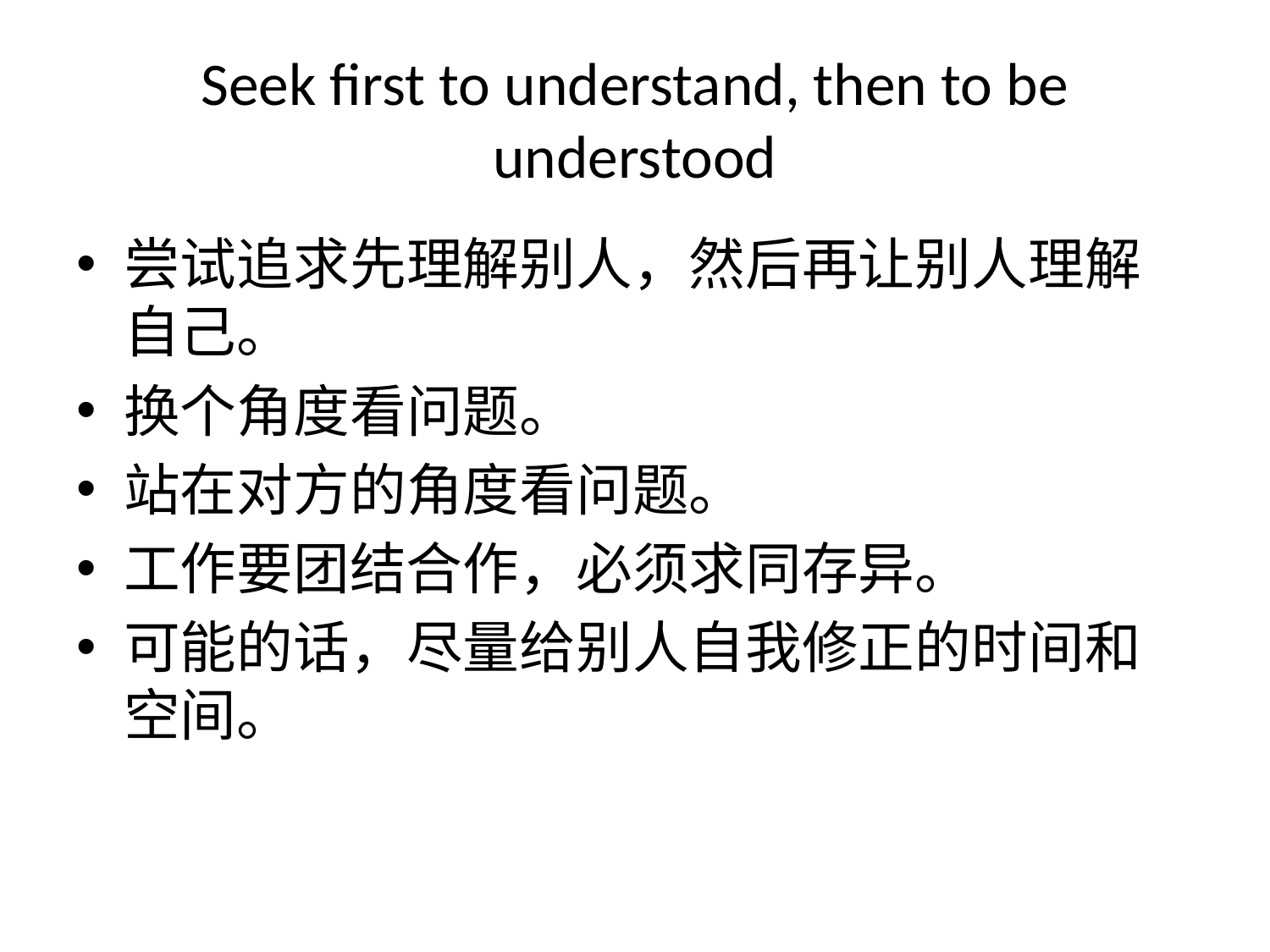

# Seek first to understand, then to be understood
尝试追求先理解别人，然后再让别人理解自己。
换个角度看问题。
站在对方的角度看问题。
工作要团结合作，必须求同存异。
可能的话，尽量给别人自我修正的时间和空间。